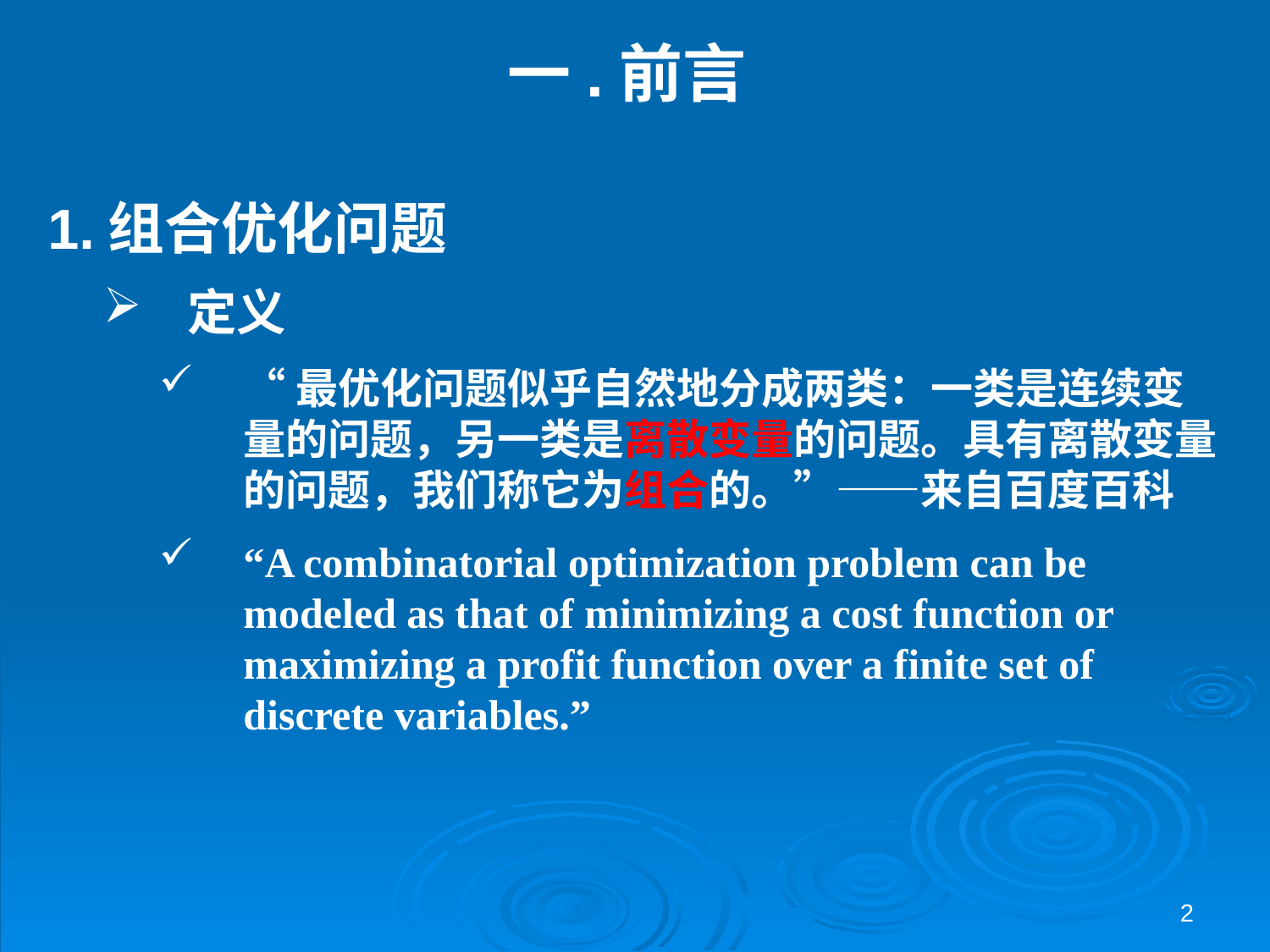

# 一.前言
1.组合优化问题
定义
“最优化问题似乎自然地分成两类：一类是连续变量的问题，另一类是离散变量的问题。具有离散变量的问题，我们称它为组合的。”——来自百度百科
“A combinatorial optimization problem can be modeled as that of minimizing a cost function or maximizing a profit function over a finite set of discrete variables.”

2